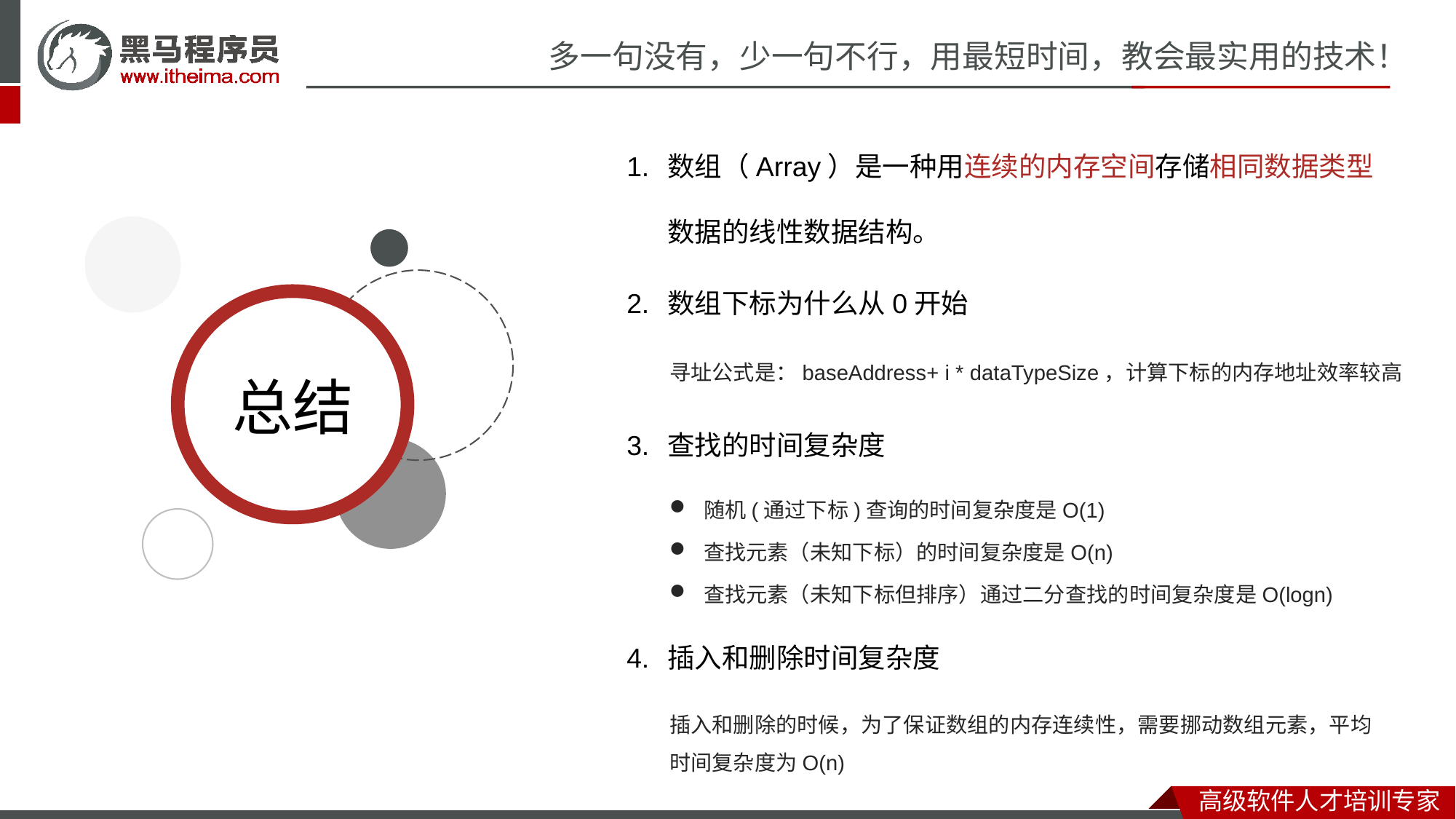

数组（Array）是一种用连续的内存空间存储相同数据类型数据的线性数据结构。
数组下标为什么从0开始

查找的时间复杂度

插入和删除时间复杂度
寻址公式是：baseAddress+ i * dataTypeSize，计算下标的内存地址效率较高
随机(通过下标)查询的时间复杂度是O(1)
查找元素（未知下标）的时间复杂度是O(n)
查找元素（未知下标但排序）通过二分查找的时间复杂度是O(logn)

插入和删除的时候，为了保证数组的内存连续性，需要挪动数组元素，平均时间复杂度为O(n)